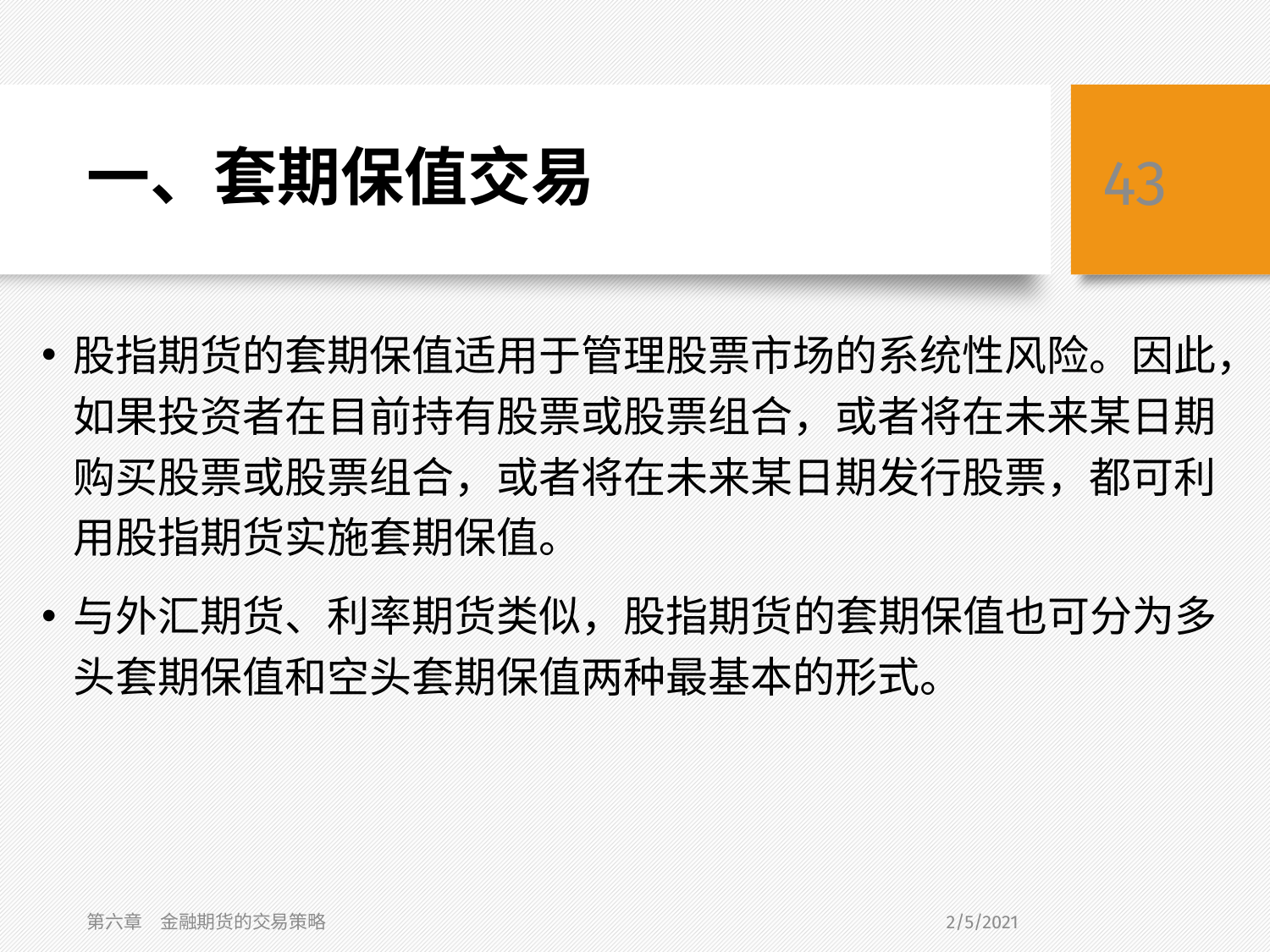

# 一、套期保值交易
43
股指期货的套期保值适用于管理股票市场的系统性风险。因此，如果投资者在目前持有股票或股票组合，或者将在未来某日期购买股票或股票组合，或者将在未来某日期发行股票，都可利用股指期货实施套期保值。
与外汇期货、利率期货类似，股指期货的套期保值也可分为多头套期保值和空头套期保值两种最基本的形式。

2/5/2021
第六章　金融期货的交易策略